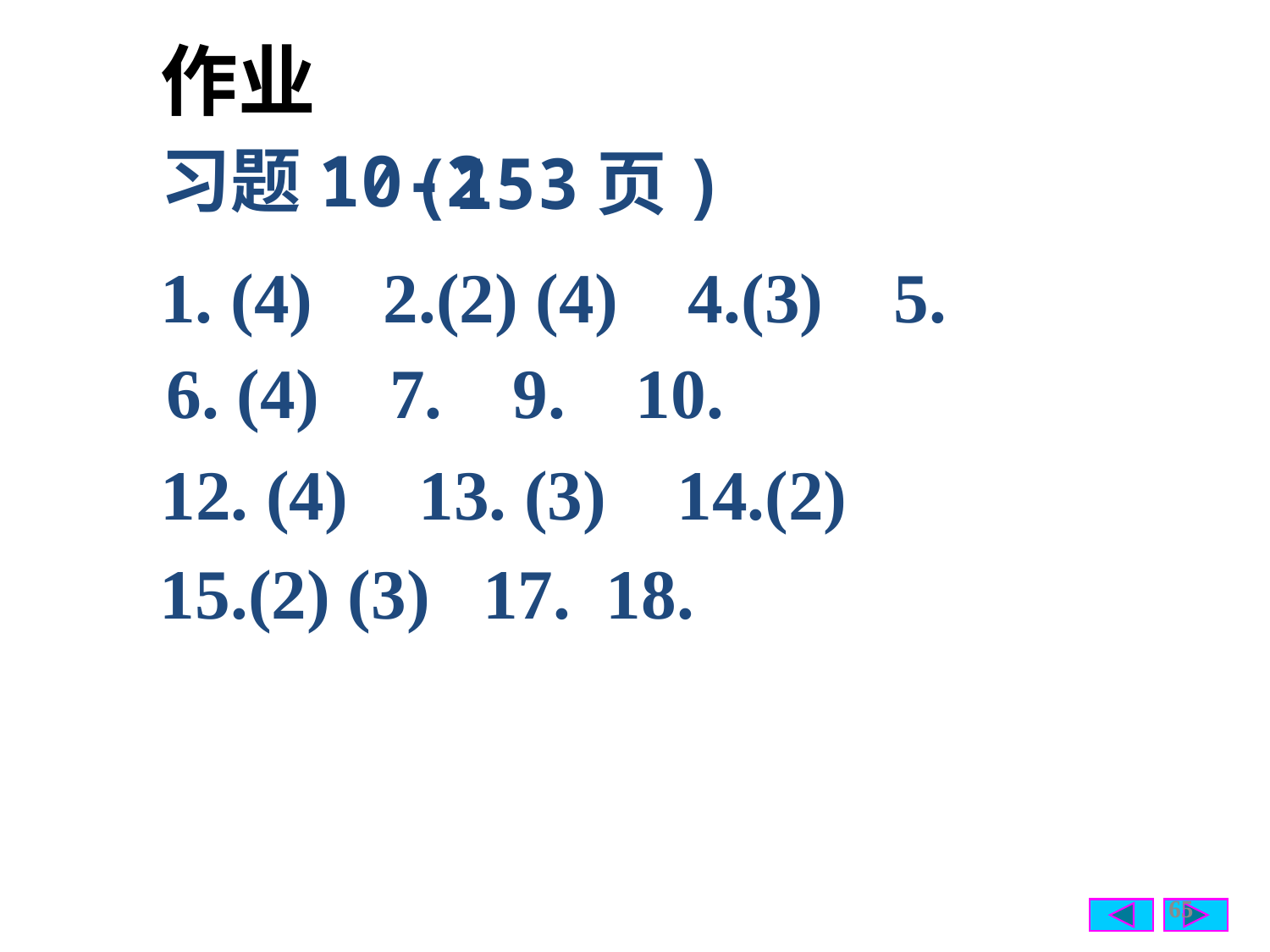

作业
习题10-2
(153页)
   1. (4)    2.(2) (4)    4.(3)    5.
6. (4)    7.    9.    10.
   12. (4)    13. (3)    14.(2)
15.(2) (3)   17.  18.
65